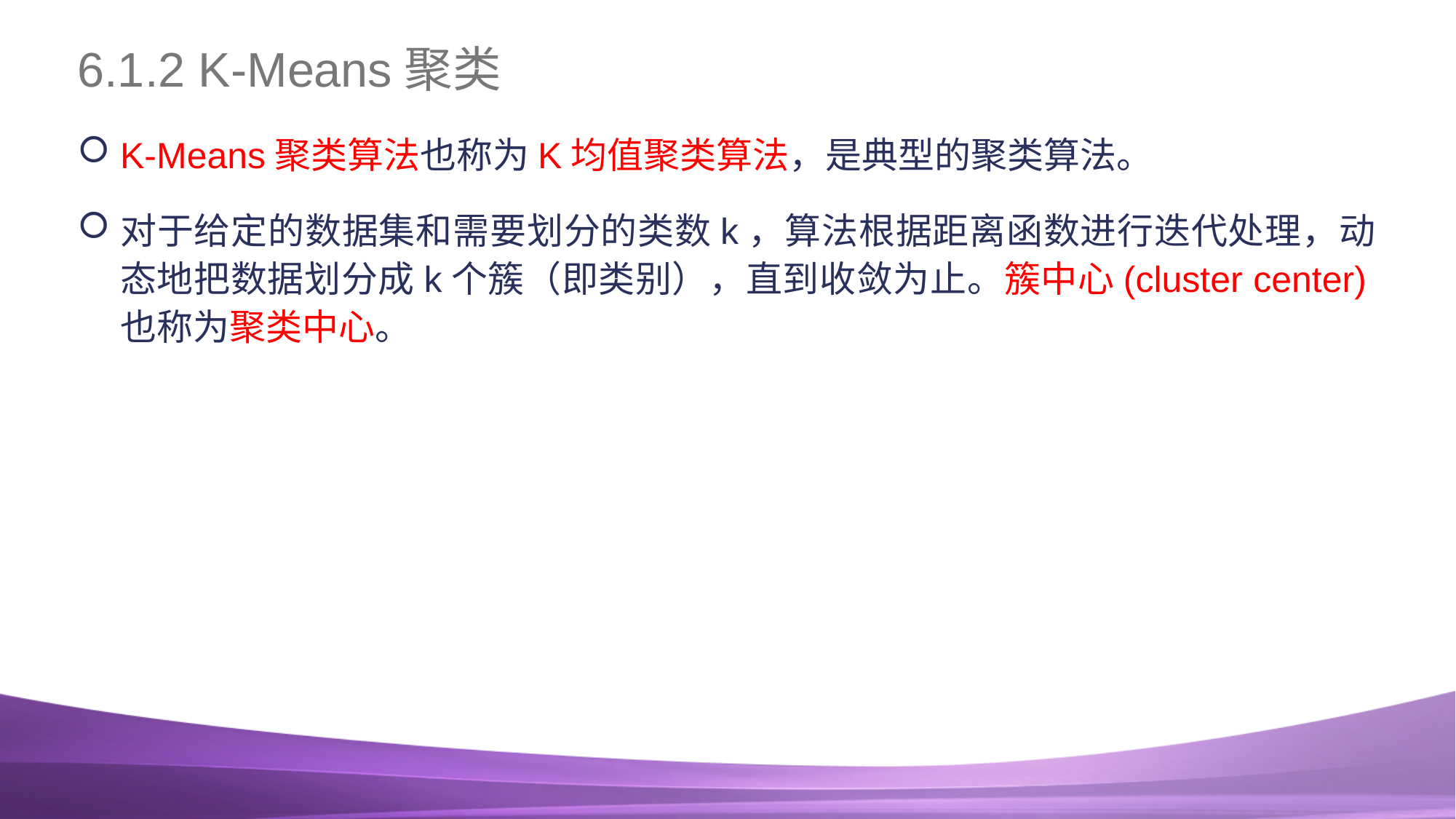

# 6.1.2 K-Means聚类
K-Means聚类算法也称为K均值聚类算法，是典型的聚类算法。
对于给定的数据集和需要划分的类数k，算法根据距离函数进行迭代处理，动态地把数据划分成k个簇（即类别），直到收敛为止。簇中心(cluster center)也称为聚类中心。